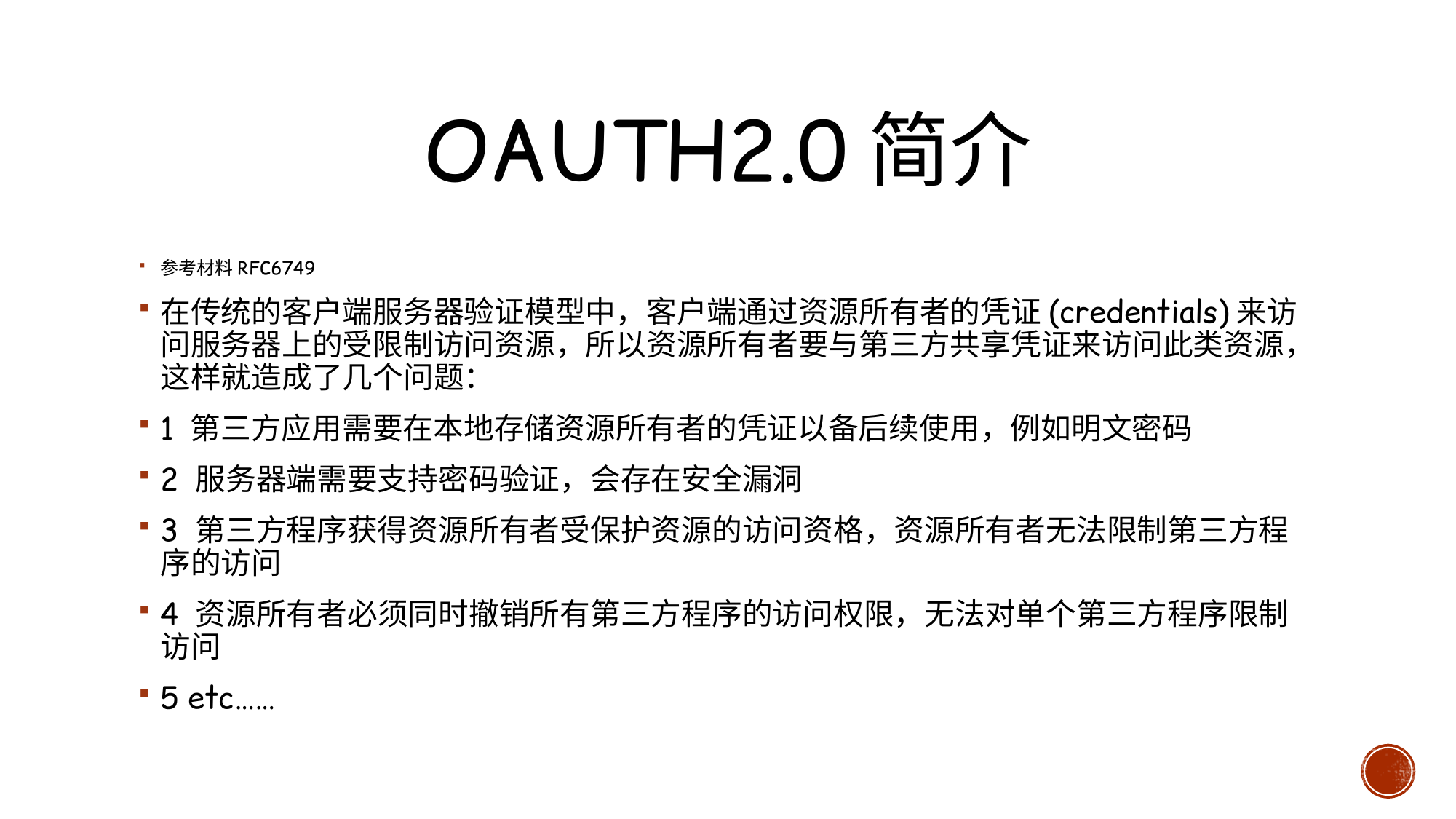

# OAuth2.0简介
参考材料RFC6749
在传统的客户端服务器验证模型中，客户端通过资源所有者的凭证(credentials)来访问服务器上的受限制访问资源，所以资源所有者要与第三方共享凭证来访问此类资源，这样就造成了几个问题：
1 第三方应用需要在本地存储资源所有者的凭证以备后续使用，例如明文密码
2 服务器端需要支持密码验证，会存在安全漏洞
3 第三方程序获得资源所有者受保护资源的访问资格，资源所有者无法限制第三方程序的访问
4 资源所有者必须同时撤销所有第三方程序的访问权限，无法对单个第三方程序限制访问
5 etc……